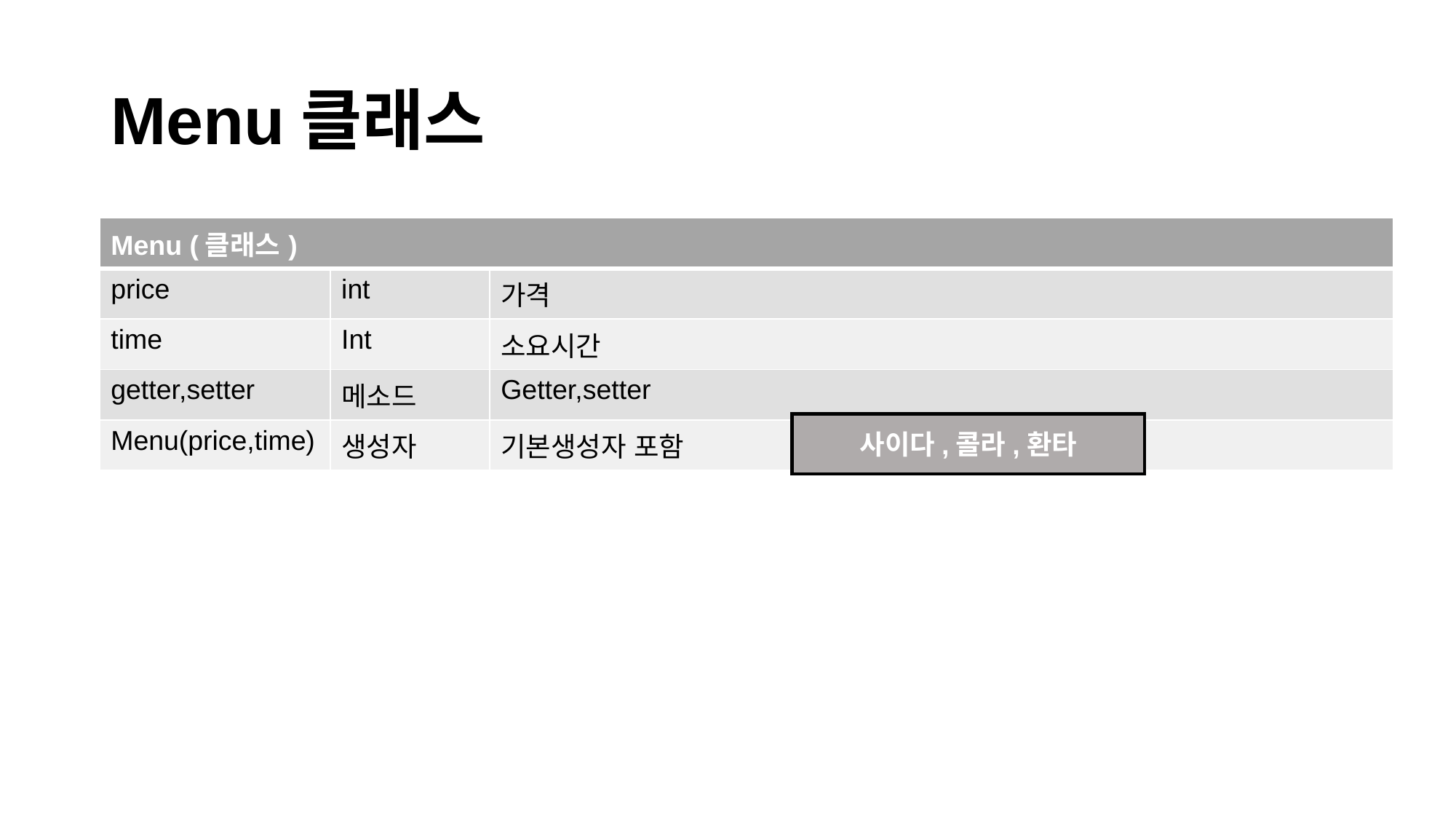

# Menu클래스
| Menu (클래스) |  |  |
| --- | --- | --- |
| price | int | 가격 |
| time | Int | 소요시간 |
| getter,setter | 메소드 | Getter,setter |
| Menu(price,time) | 생성자 | 기본생성자 포함 |
사이다,콜라,환타